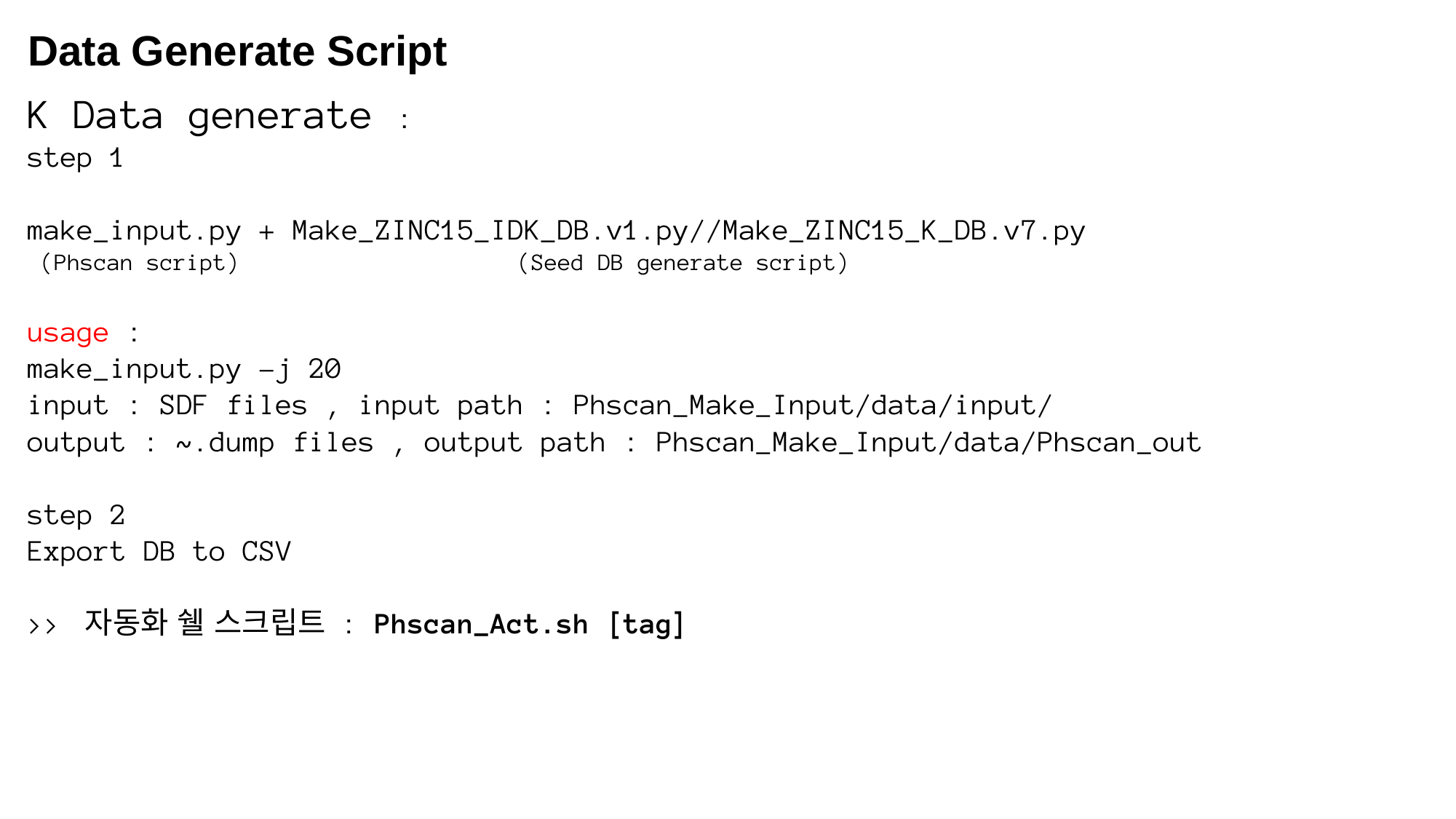

Data Generate Script
K Data generate :
step 1

make_input.py + Make_ZINC15_IDK_DB.v1.py//Make_ZINC15_K_DB.v7.py
 (Phscan script)                     (Seed DB generate script)

usage :
make_input.py –j 20
input : SDF files , input path : Phscan_Make_Input/data/input/
output : ~.dump files , output path : Phscan_Make_Input/data/Phscan_out

step 2
Export DB to CSV

>> 자동화 쉘 스크립트 : Phscan_Act.sh [tag]